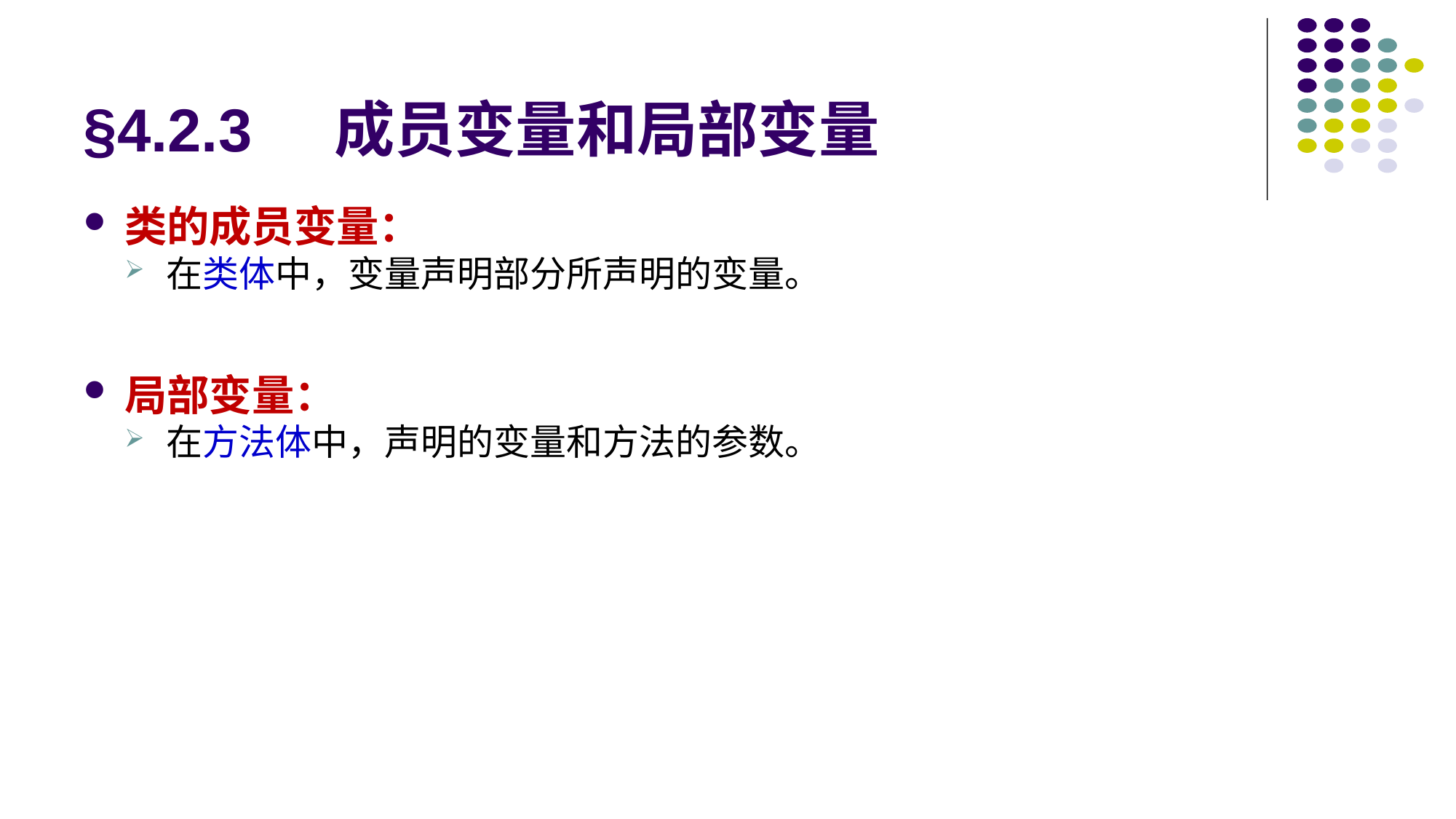

# §4.2.3    成员变量和局部变量
类的成员变量：
在类体中，变量声明部分所声明的变量。

局部变量：
在方法体中，声明的变量和方法的参数。

15